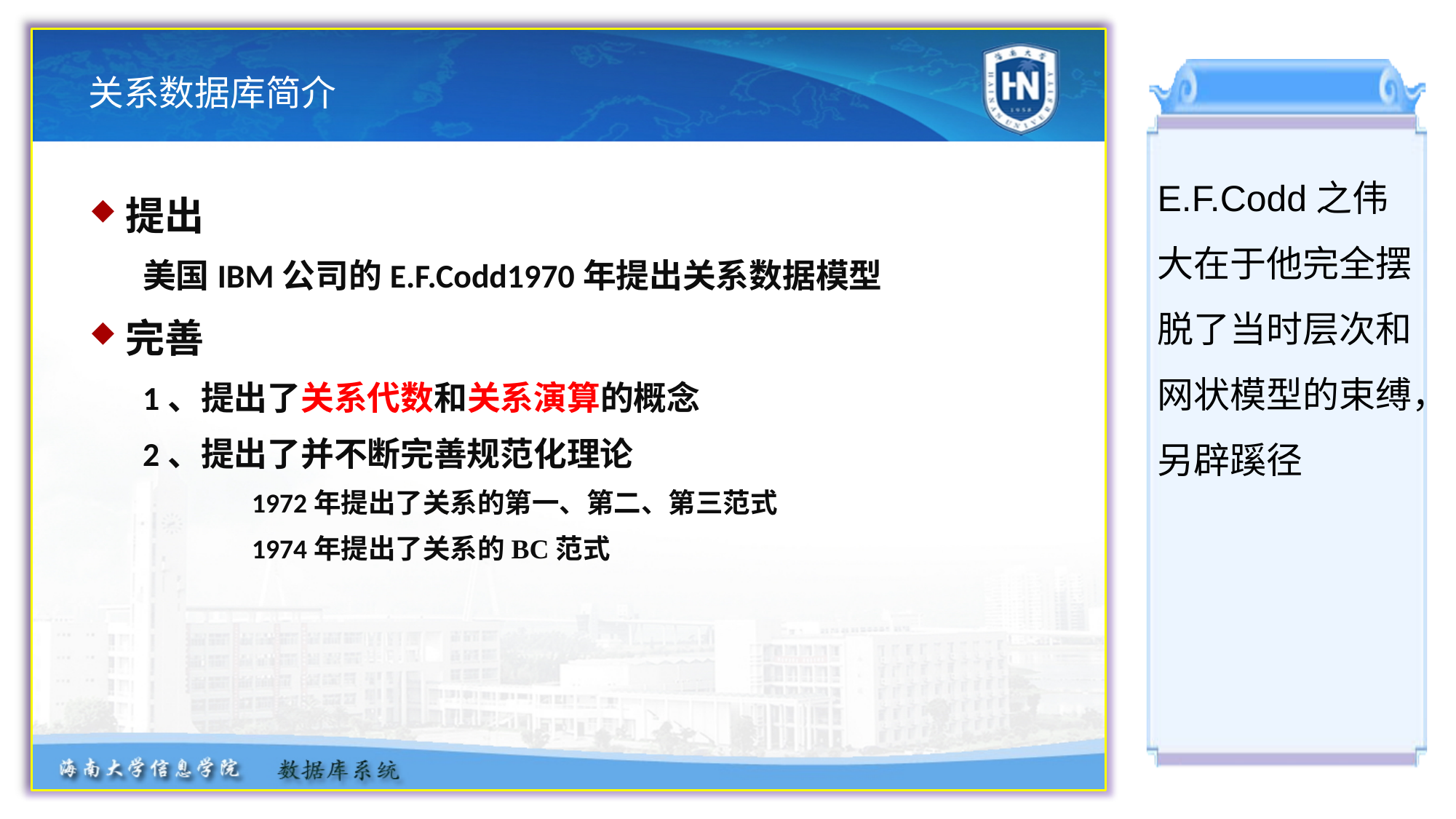

# 关系数据库简介
E.F.Codd之伟大在于他完全摆脱了当时层次和网状模型的束缚，另辟蹊径
提出
美国IBM公司的E.F.Codd1970年提出关系数据模型
完善
1、提出了关系代数和关系演算的概念
2、提出了并不断完善规范化理论
1972年提出了关系的第一、第二、第三范式
1974年提出了关系的BC范式